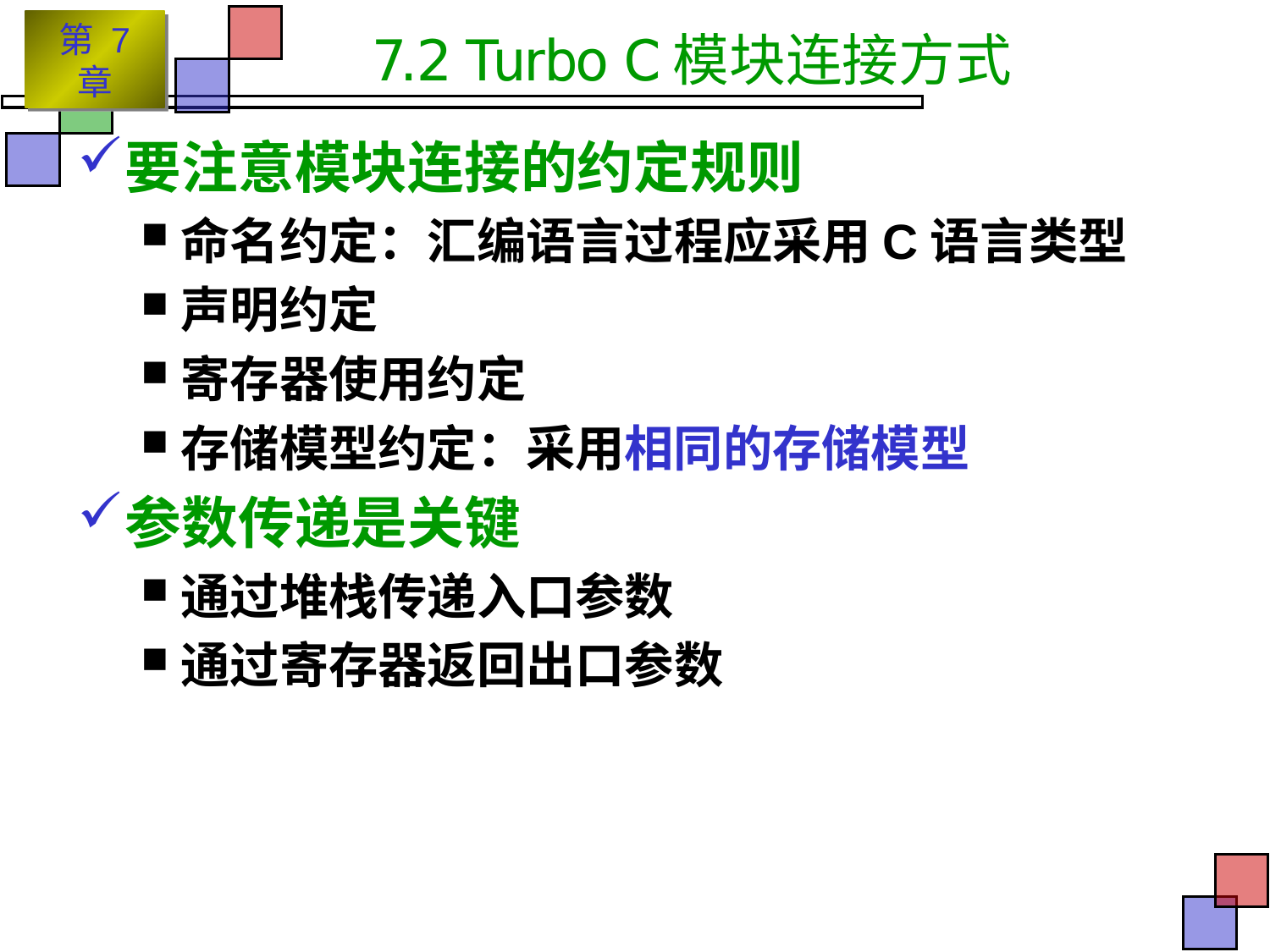

# 7.2 Turbo C模块连接方式
要注意模块连接的约定规则
命名约定：汇编语言过程应采用C语言类型
声明约定
寄存器使用约定
存储模型约定：采用相同的存储模型
参数传递是关键
通过堆栈传递入口参数
通过寄存器返回出口参数